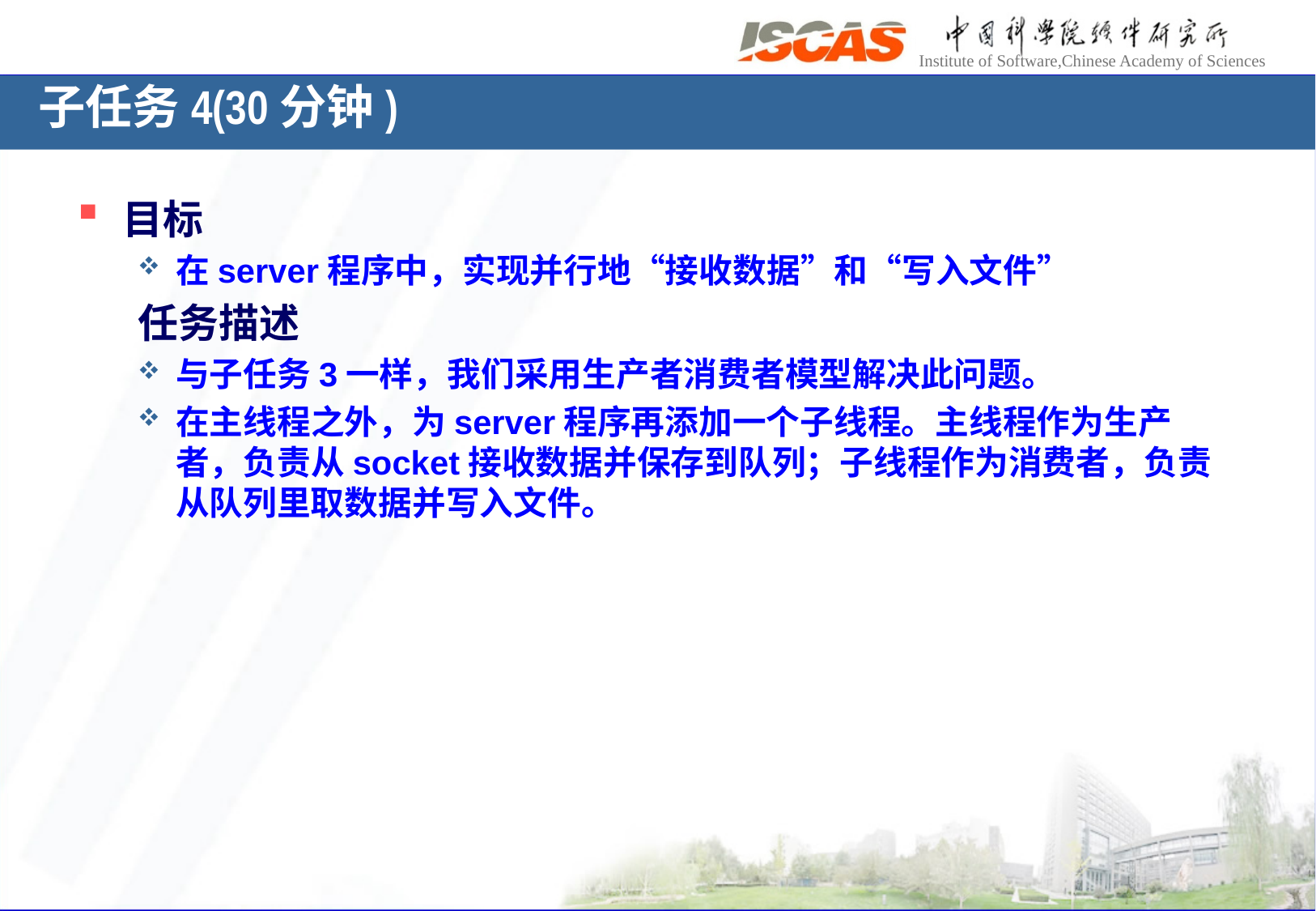

子任务4(30分钟)
目标
在server程序中，实现并行地“接收数据”和“写入文件”
任务描述
与子任务3一样，我们采用生产者消费者模型解决此问题。
在主线程之外，为server程序再添加一个子线程。主线程作为生产者，负责从socket接收数据并保存到队列；子线程作为消费者，负责从队列里取数据并写入文件。